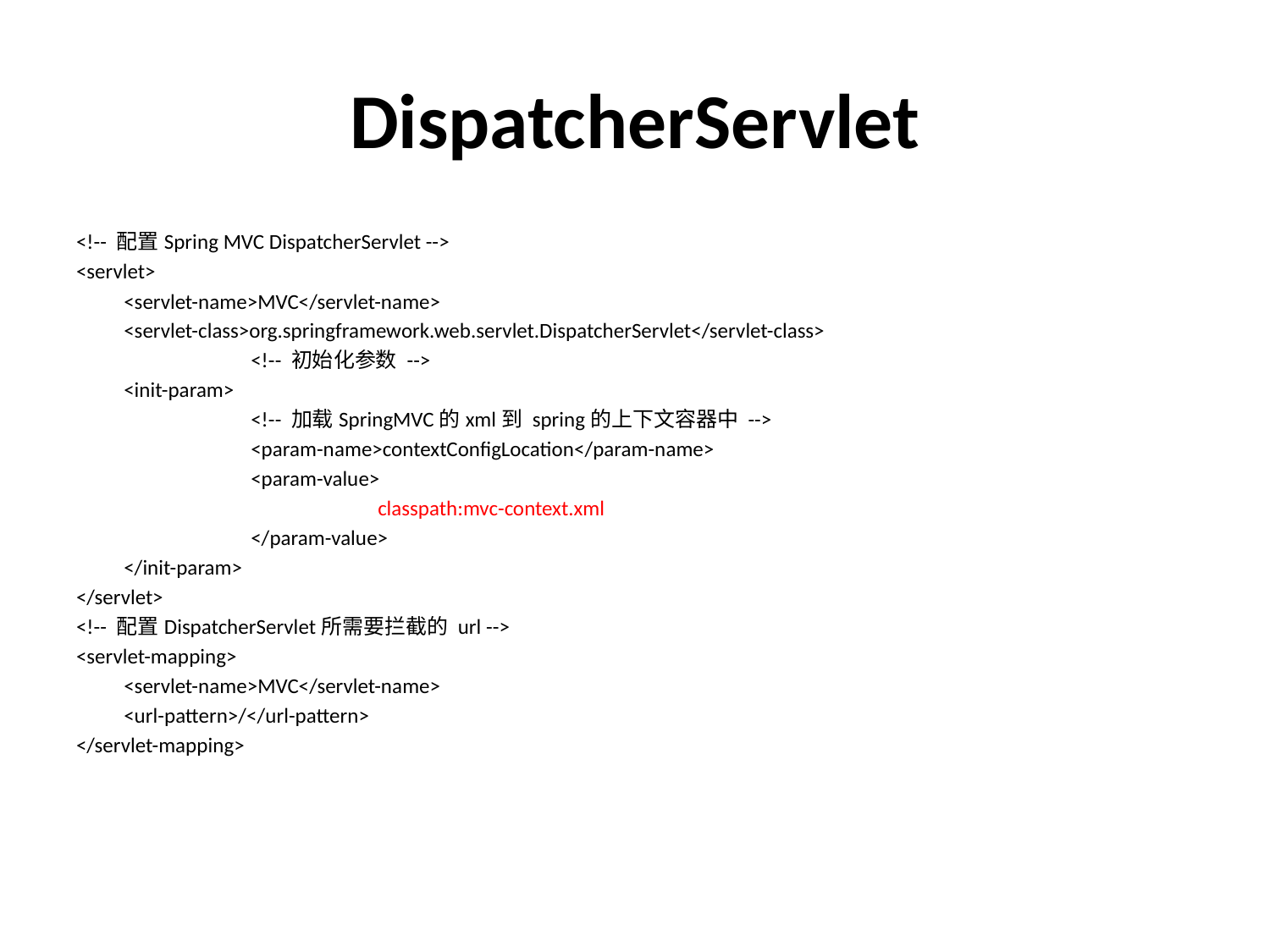

# DispatcherServlet
<!-- 配置Spring MVC DispatcherServlet -->
<servlet>
	<servlet-name>MVC</servlet-name>
	<servlet-class>org.springframework.web.servlet.DispatcherServlet</servlet-class>
		<!-- 初始化参数 -->
	<init-param>
		<!-- 加载SpringMVC的xml到 spring的上下文容器中 -->
		<param-name>contextConfigLocation</param-name>
		<param-value>
			classpath:mvc-context.xml
		</param-value>
	</init-param>
</servlet>
<!-- 配置DispatcherServlet所需要拦截的 url -->
<servlet-mapping>
	<servlet-name>MVC</servlet-name>
	<url-pattern>/</url-pattern>
</servlet-mapping>